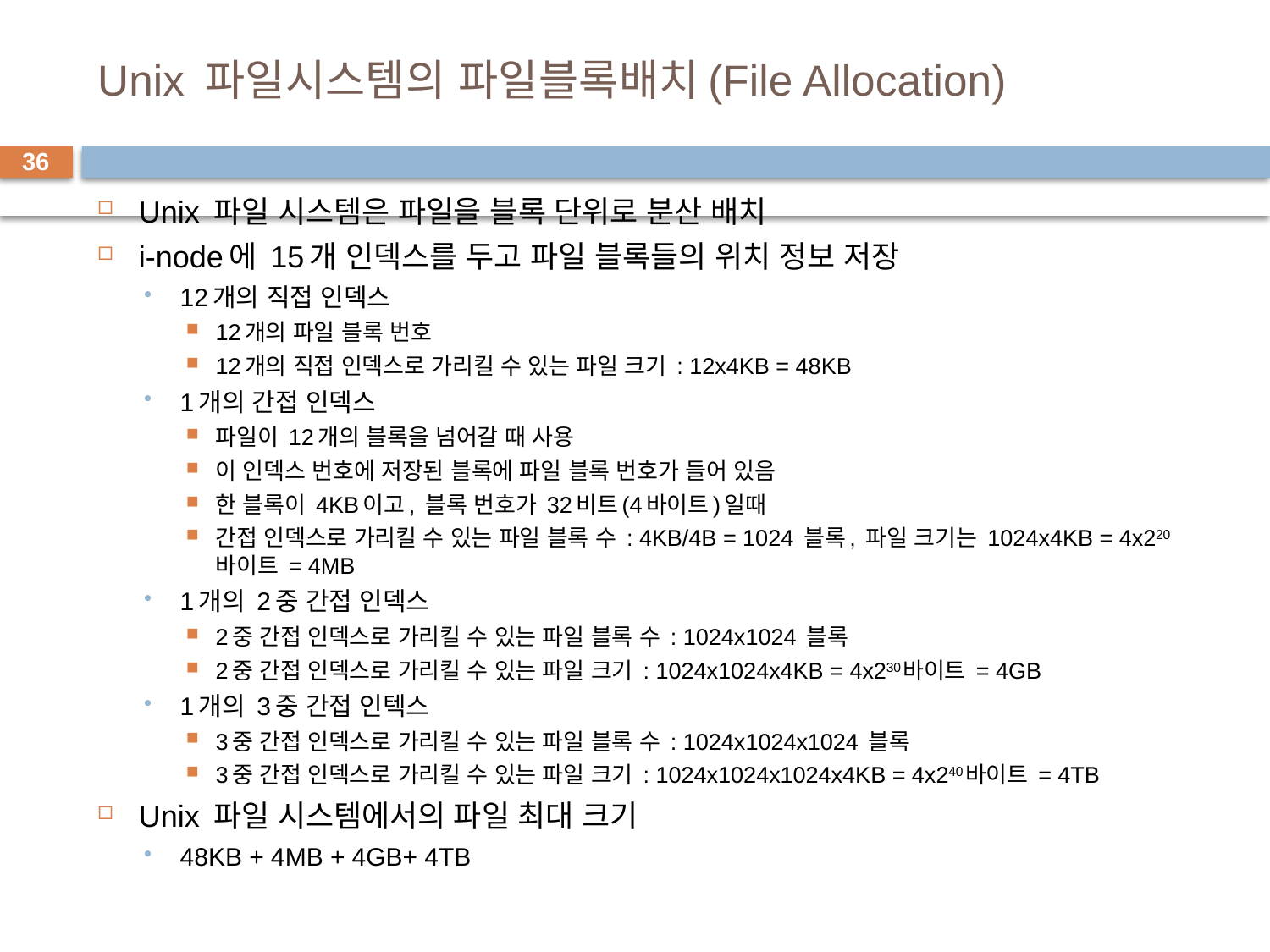

# Unix 파일시스템의 파일블록배치(File Allocation)
36
Unix 파일 시스템은 파일을 블록 단위로 분산 배치
i-node에 15개 인덱스를 두고 파일 블록들의 위치 정보 저장
12개의 직접 인덱스
12개의 파일 블록 번호
12개의 직접 인덱스로 가리킬 수 있는 파일 크기 : 12x4KB = 48KB
1개의 간접 인덱스
파일이 12개의 블록을 넘어갈 때 사용
이 인덱스 번호에 저장된 블록에 파일 블록 번호가 들어 있음
한 블록이 4KB이고, 블록 번호가 32비트(4바이트)일때
간접 인덱스로 가리킬 수 있는 파일 블록 수 : 4KB/4B = 1024 블록, 파일 크기는 1024x4KB = 4x220바이트 = 4MB
1개의 2중 간접 인덱스
2중 간접 인덱스로 가리킬 수 있는 파일 블록 수 : 1024x1024 블록
2중 간접 인덱스로 가리킬 수 있는 파일 크기 : 1024x1024x4KB = 4x230바이트 = 4GB
1개의 3중 간접 인텍스
3중 간접 인덱스로 가리킬 수 있는 파일 블록 수 : 1024x1024x1024 블록
3중 간접 인덱스로 가리킬 수 있는 파일 크기 : 1024x1024x1024x4KB = 4x240바이트 = 4TB
Unix 파일 시스템에서의 파일 최대 크기
48KB + 4MB + 4GB+ 4TB